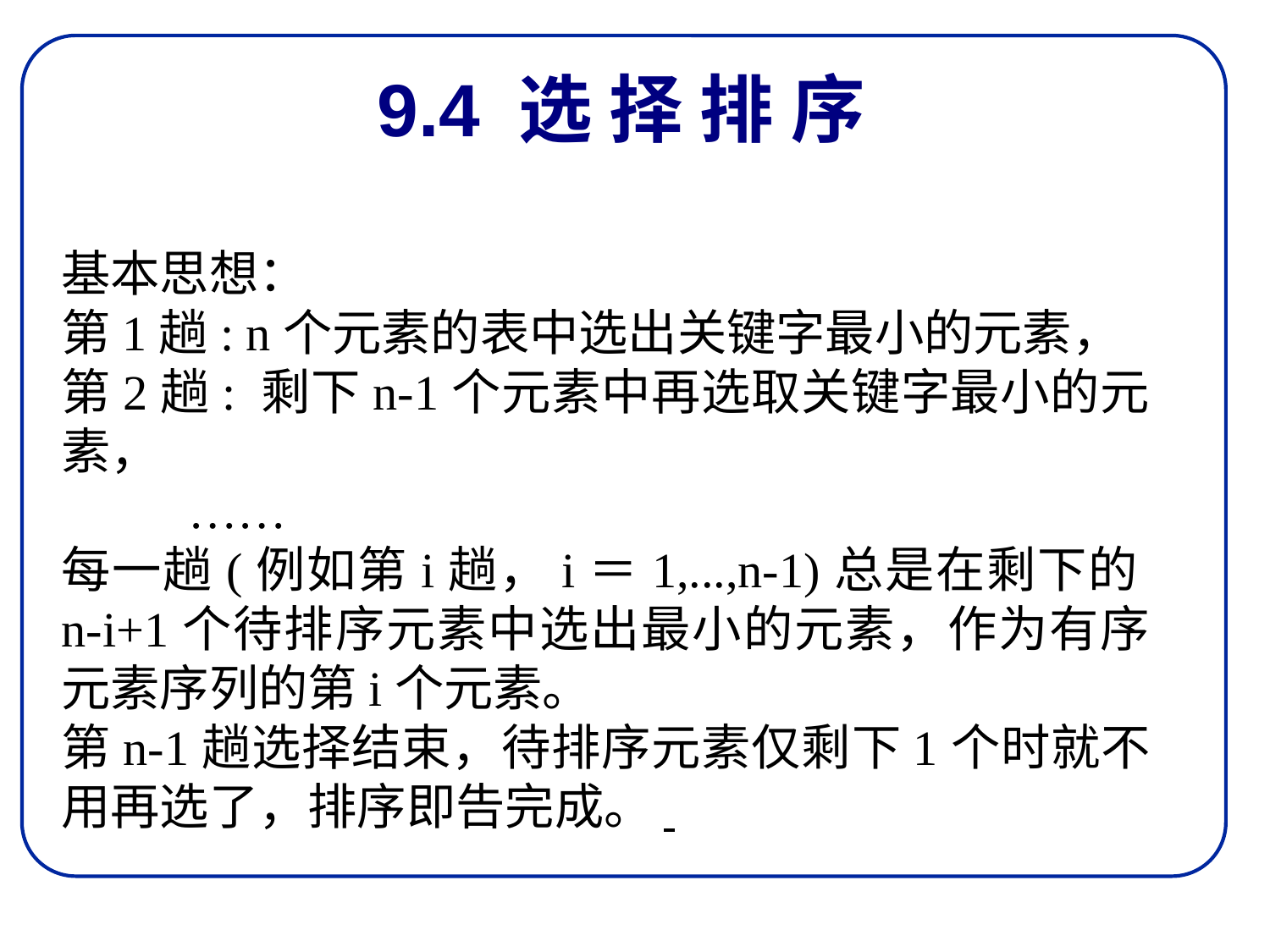

# 9.4 选 择 排 序
基本思想：
第1趟: n个元素的表中选出关键字最小的元素，
第2趟: 剩下n-1个元素中再选取关键字最小的元素，
	……
每一趟(例如第i趟，i＝1,...,n-1)总是在剩下的n-i+1个待排序元素中选出最小的元素，作为有序元素序列的第i个元素。
第n-1趟选择结束，待排序元素仅剩下1个时就不用再选了，排序即告完成。